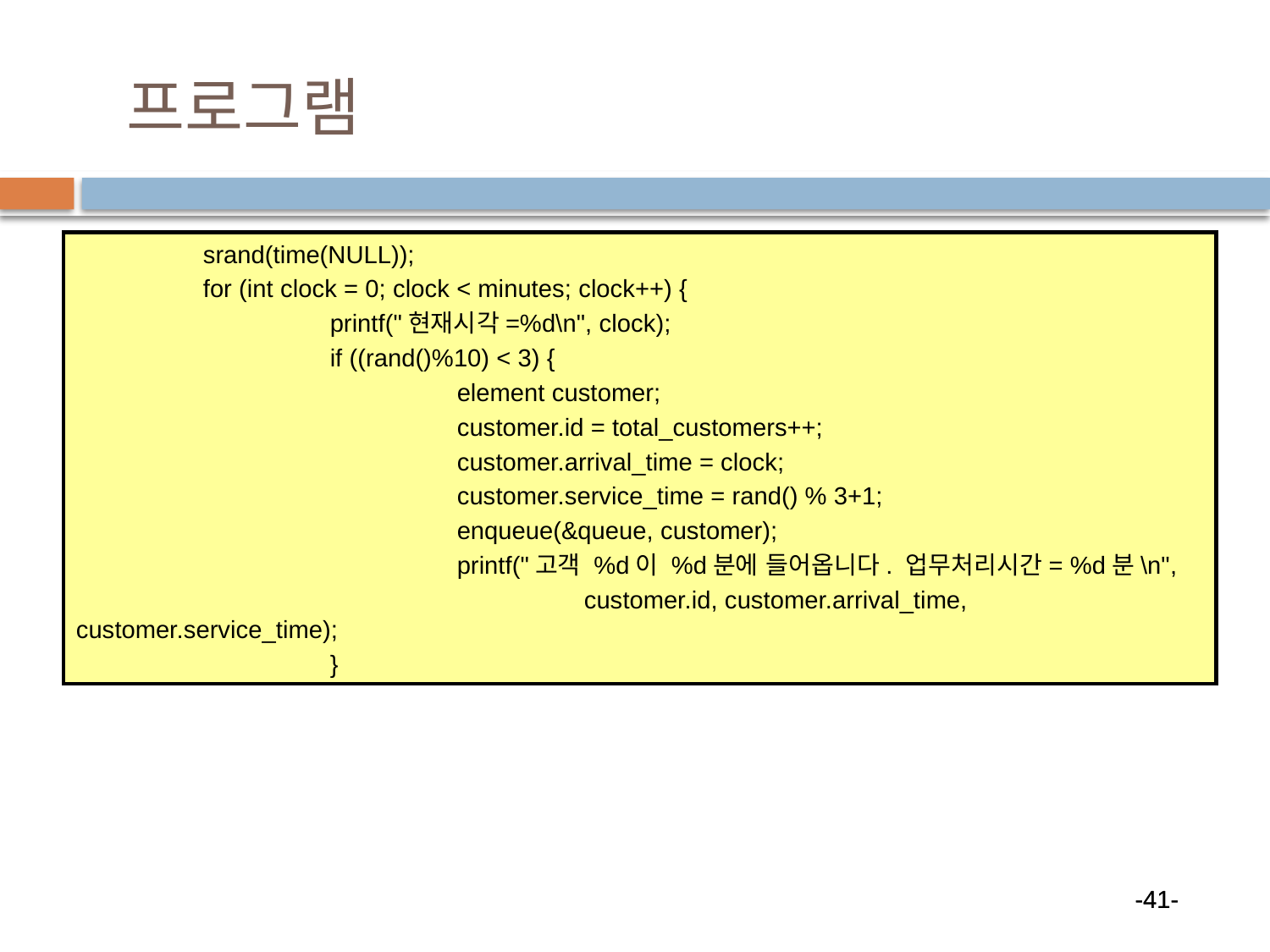

# 프로그램
	srand(time(NULL));
	for (int clock = 0; clock < minutes; clock++) {
		printf("현재시각=%d\n", clock);
		if ((rand()%10) < 3) {
			element customer;
			customer.id = total_customers++;
			customer.arrival_time = clock;
			customer.service_time = rand() % 3+1;
			enqueue(&queue, customer);
			printf("고객 %d이 %d분에 들어옵니다. 업무처리시간= %d분\n",
				customer.id, customer.arrival_time, customer.service_time);
		}